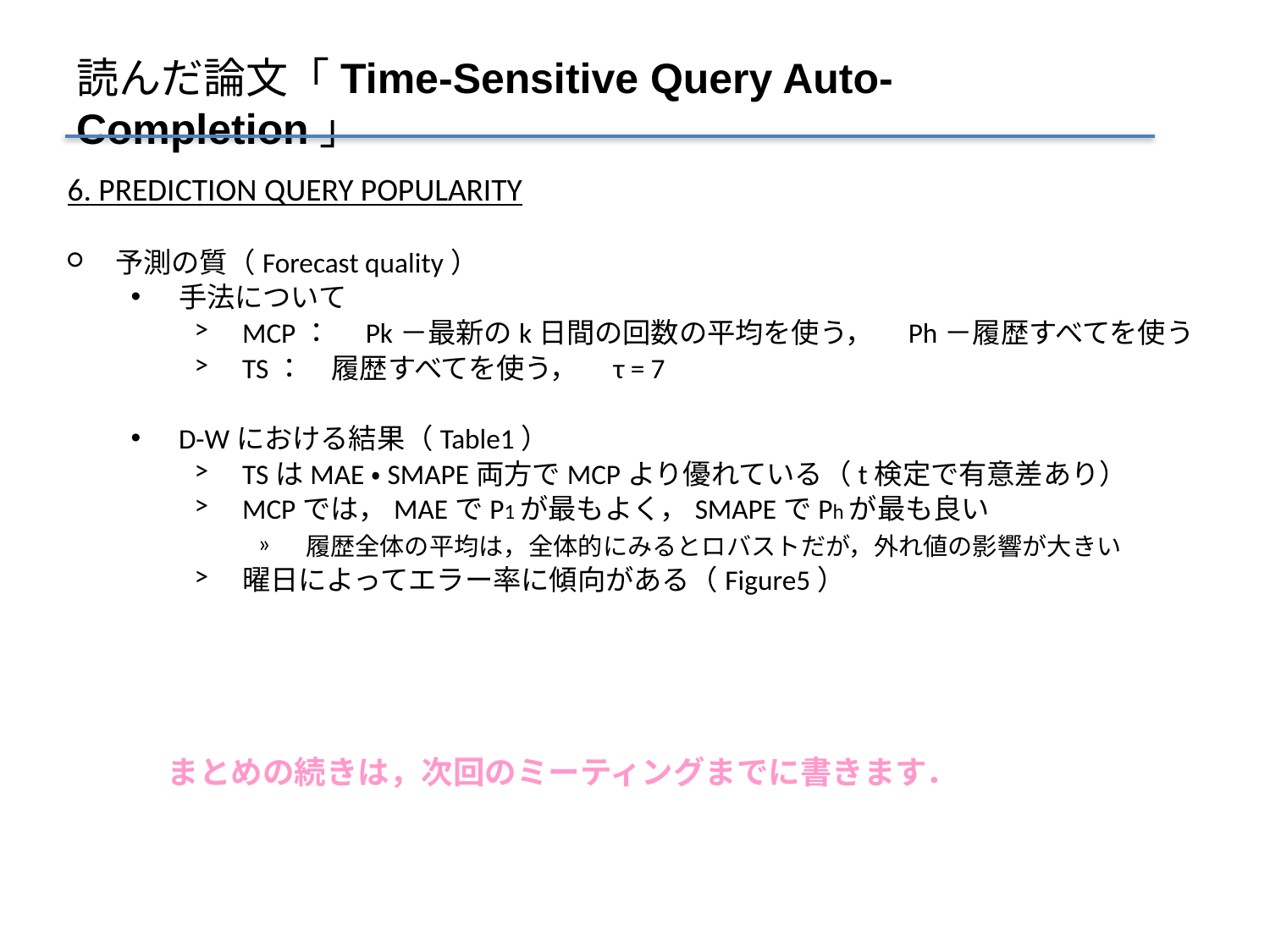

# 読んだ論文「Time-Sensitive Query Auto-Completion」
6. PREDICTION QUERY POPULARITY

予測の質（Forecast quality）
手法について
MCP：　Pk－最新のk日間の回数の平均を使う，　Ph－履歴すべてを使う
TS：　履歴すべてを使う，　τ = 7

D-Wにおける結果（Table1）
TSはMAE・SMAPE両方でMCPより優れている（t検定で有意差あり）
MCPでは，MAEでP1が最もよく，SMAPEでPhが最も良い
履歴全体の平均は，全体的にみるとロバストだが，外れ値の影響が大きい
曜日によってエラー率に傾向がある（Figure5）
まとめの続きは，次回のミーティングまでに書きます．